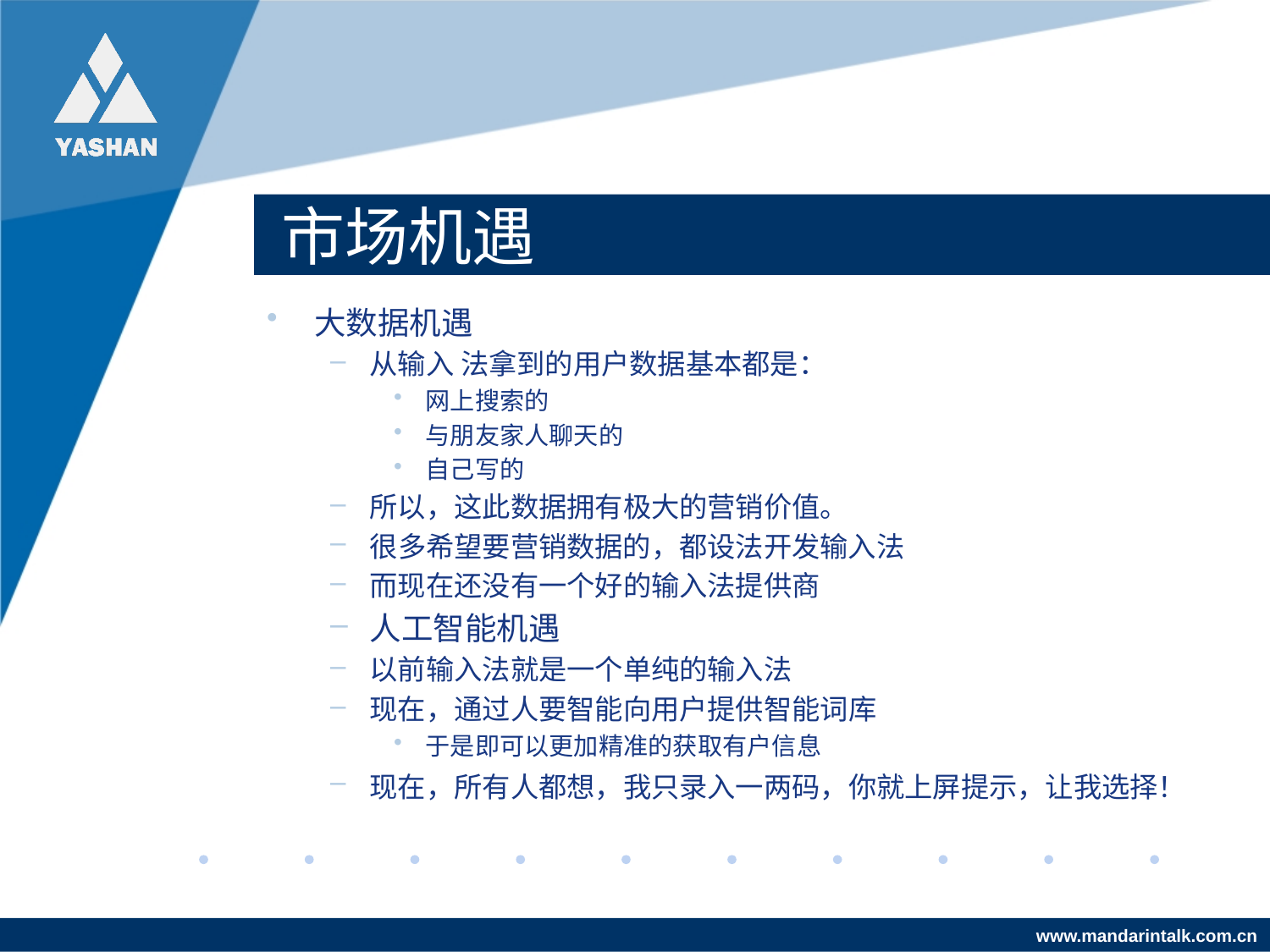

# 市场机遇
大数据机遇
从输入 法拿到的用户数据基本都是：
网上搜索的
与朋友家人聊天的
自己写的
所以，这此数据拥有极大的营销价值。
很多希望要营销数据的，都设法开发输入法
而现在还没有一个好的输入法提供商
人工智能机遇
以前输入法就是一个单纯的输入法
现在，通过人要智能向用户提供智能词库
于是即可以更加精准的获取有户信息
现在，所有人都想，我只录入一两码，你就上屏提示，让我选择！